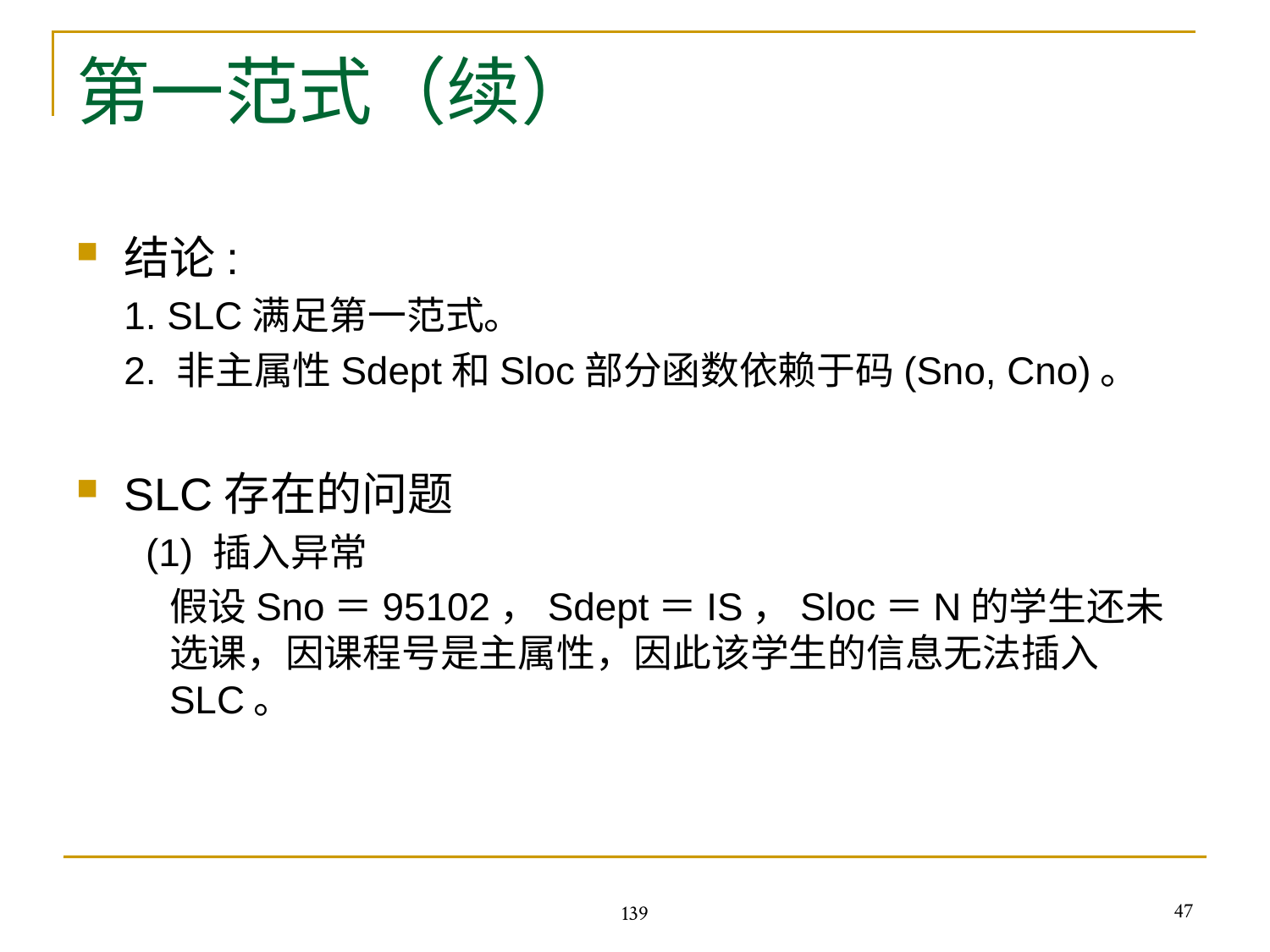

# 第一范式（续）
结论:
1. SLC满足第一范式。
2. 非主属性Sdept和Sloc部分函数依赖于码(Sno, Cno)。

SLC存在的问题
  (1) 插入异常
	假设Sno＝95102，Sdept＝IS，Sloc＝N的学生还未选课，因课程号是主属性，因此该学生的信息无法插入SLC。

47
139